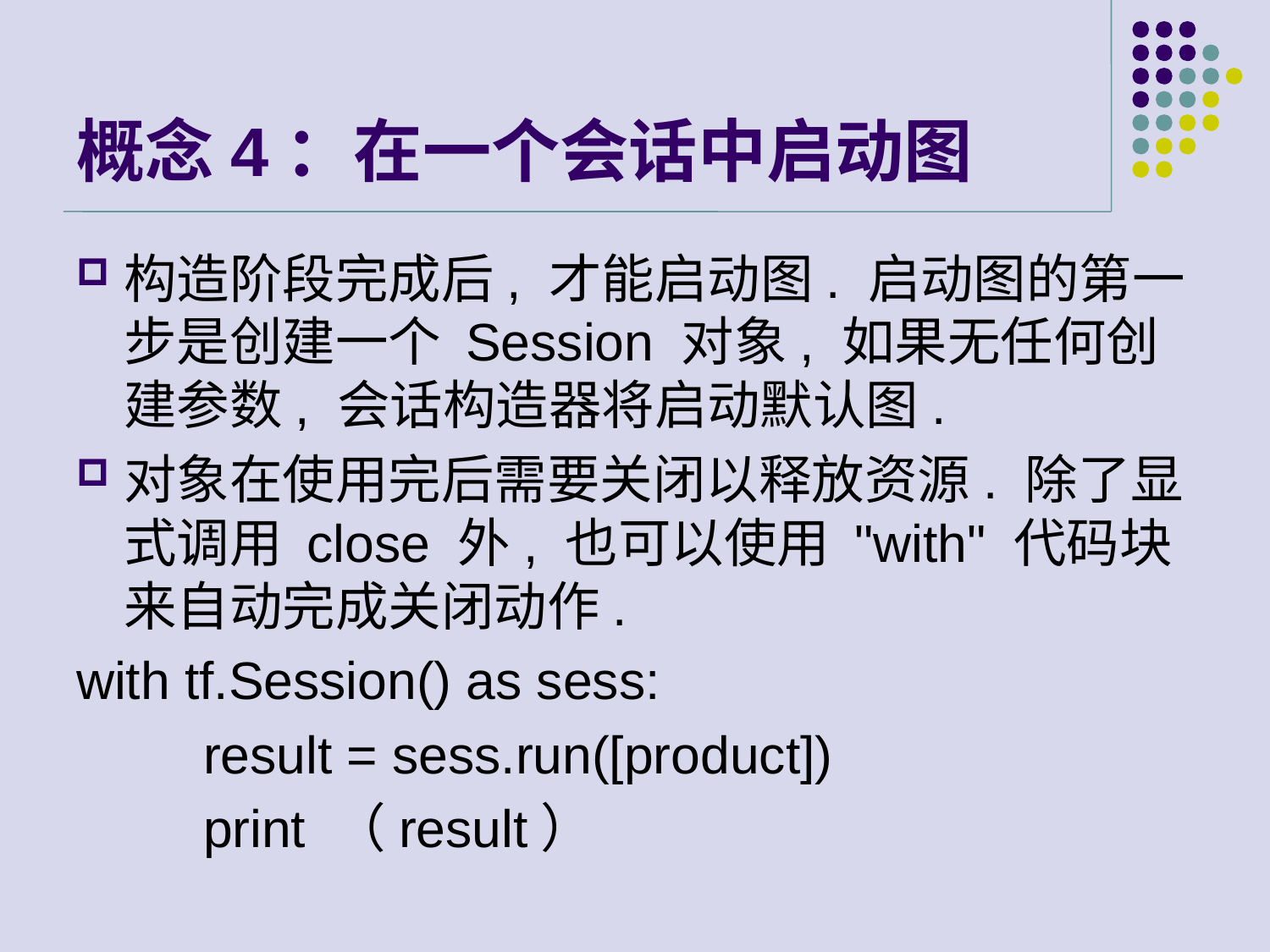

# 概念4：在一个会话中启动图
构造阶段完成后, 才能启动图. 启动图的第一步是创建一个 Session 对象, 如果无任何创建参数, 会话构造器将启动默认图.
对象在使用完后需要关闭以释放资源. 除了显式调用 close 外, 也可以使用 "with" 代码块 来自动完成关闭动作.
with tf.Session() as sess:
	result = sess.run([product])
	print （result）